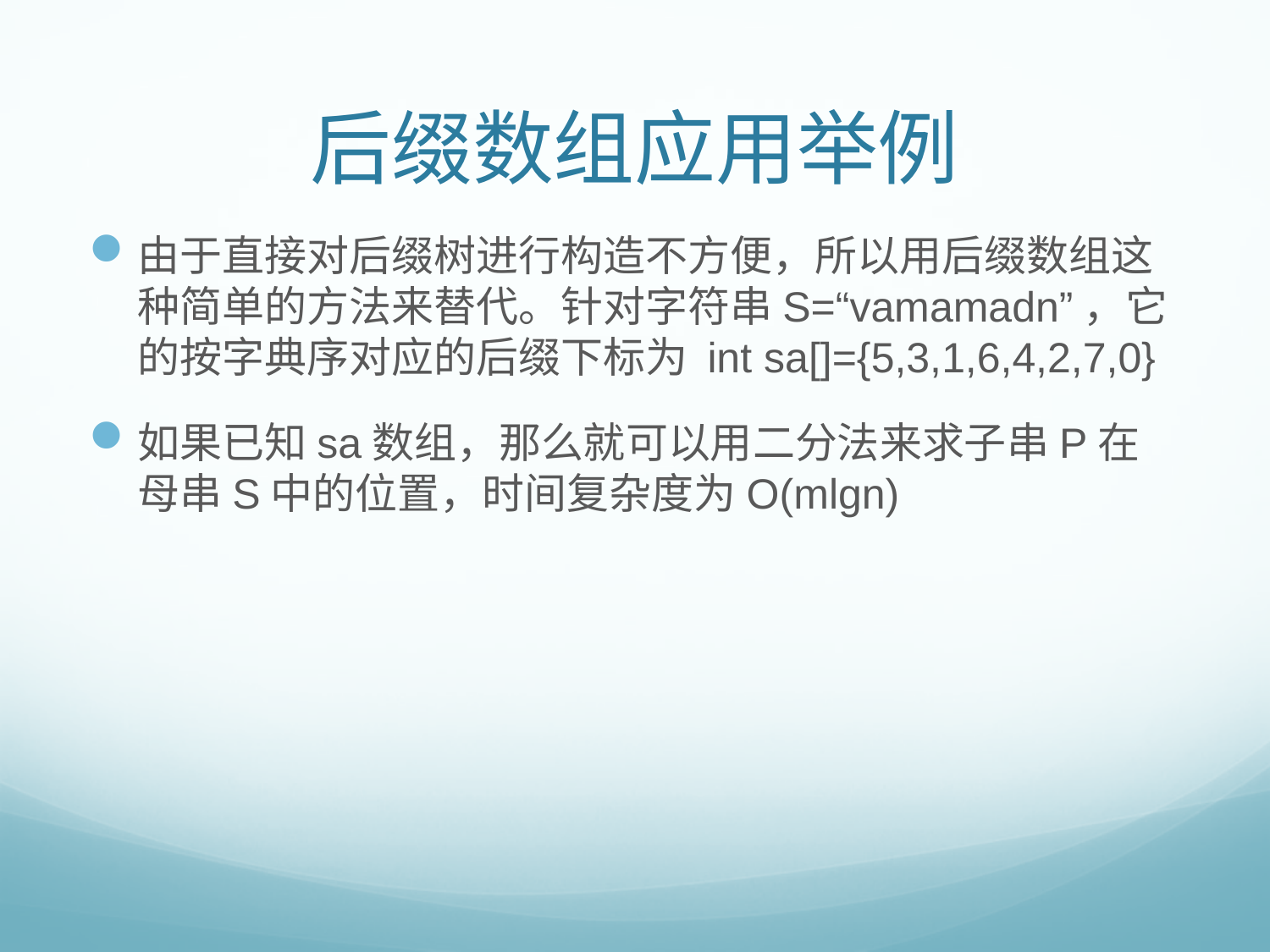

# 后缀数组应用举例
由于直接对后缀树进行构造不方便，所以用后缀数组这种简单的方法来替代。针对字符串S=“vamamadn”，它的按字典序对应的后缀下标为 int sa[]={5,3,1,6,4,2,7,0}
如果已知sa数组，那么就可以用二分法来求子串P在母串S中的位置，时间复杂度为O(mlgn)